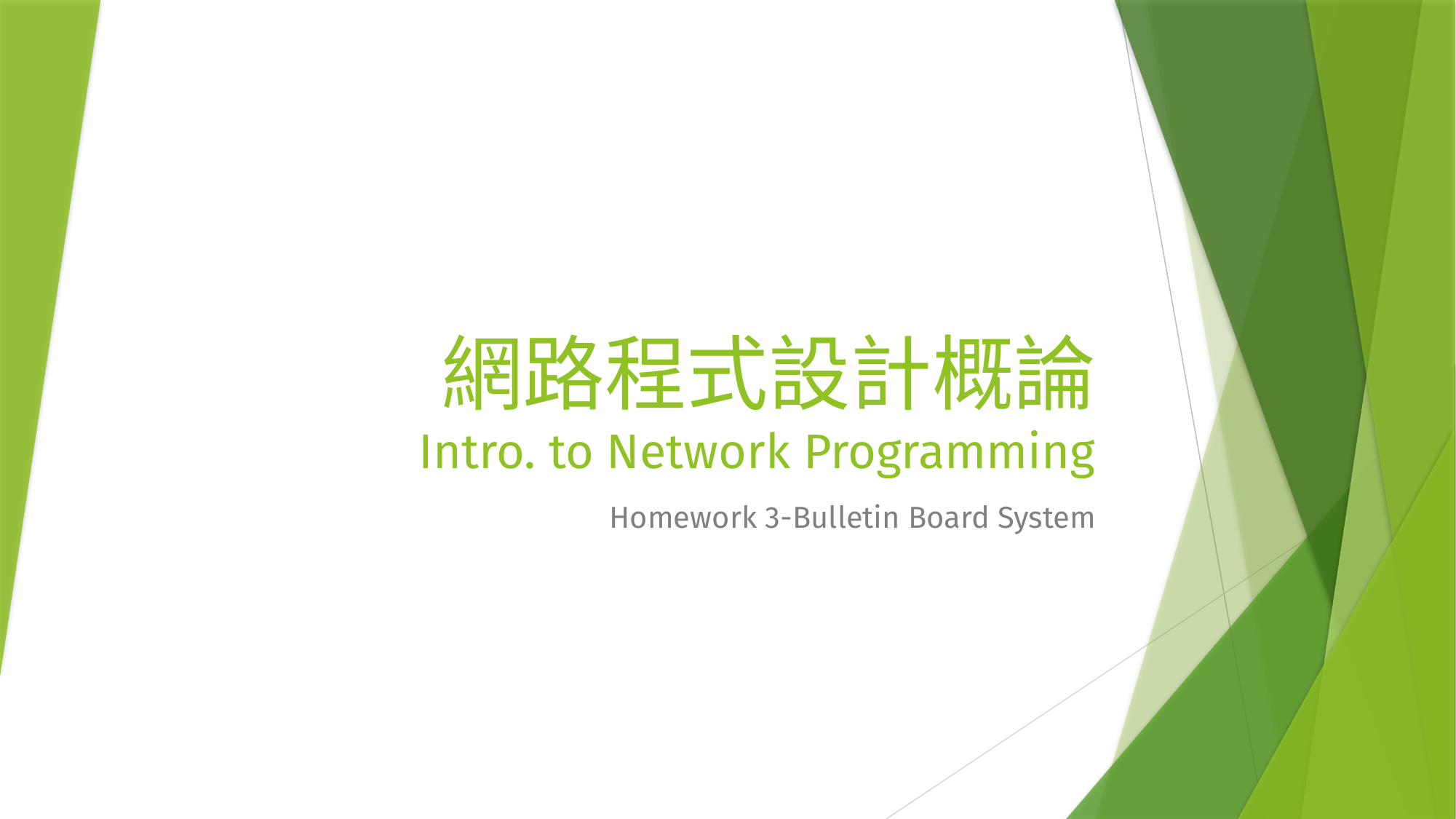

# 網路程式設計概論 Intro. to Network Programming
Homework 3-Bulletin Board System